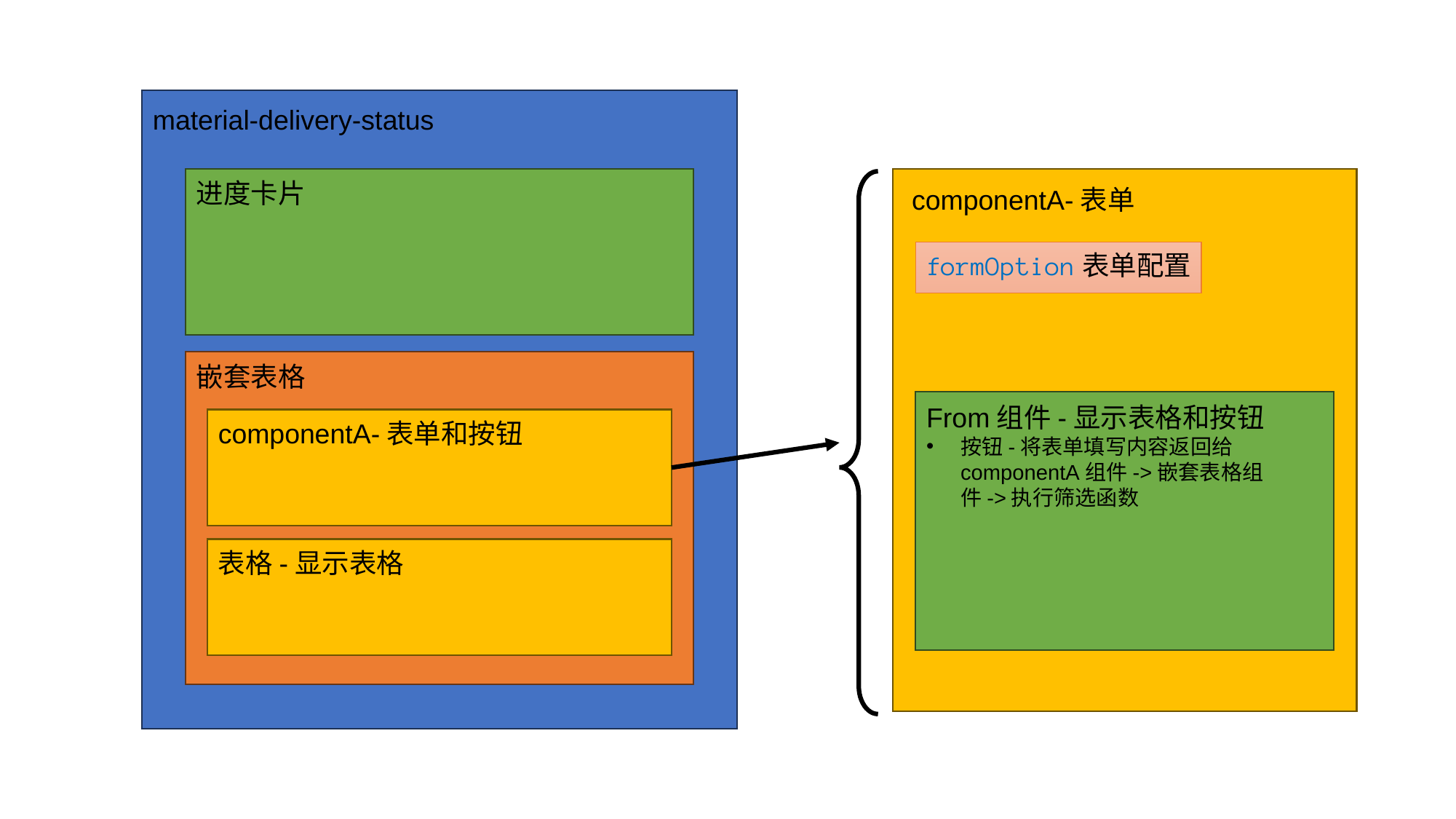

material-delivery-status

进度卡片

componentA-表单

formOption表单配置

嵌套表格

From组件-显示表格和按钮
按钮-将表单填写内容返回给componentA组件->嵌套表格组件->执行筛选函数

componentA-表单和按钮

表格-显示表格